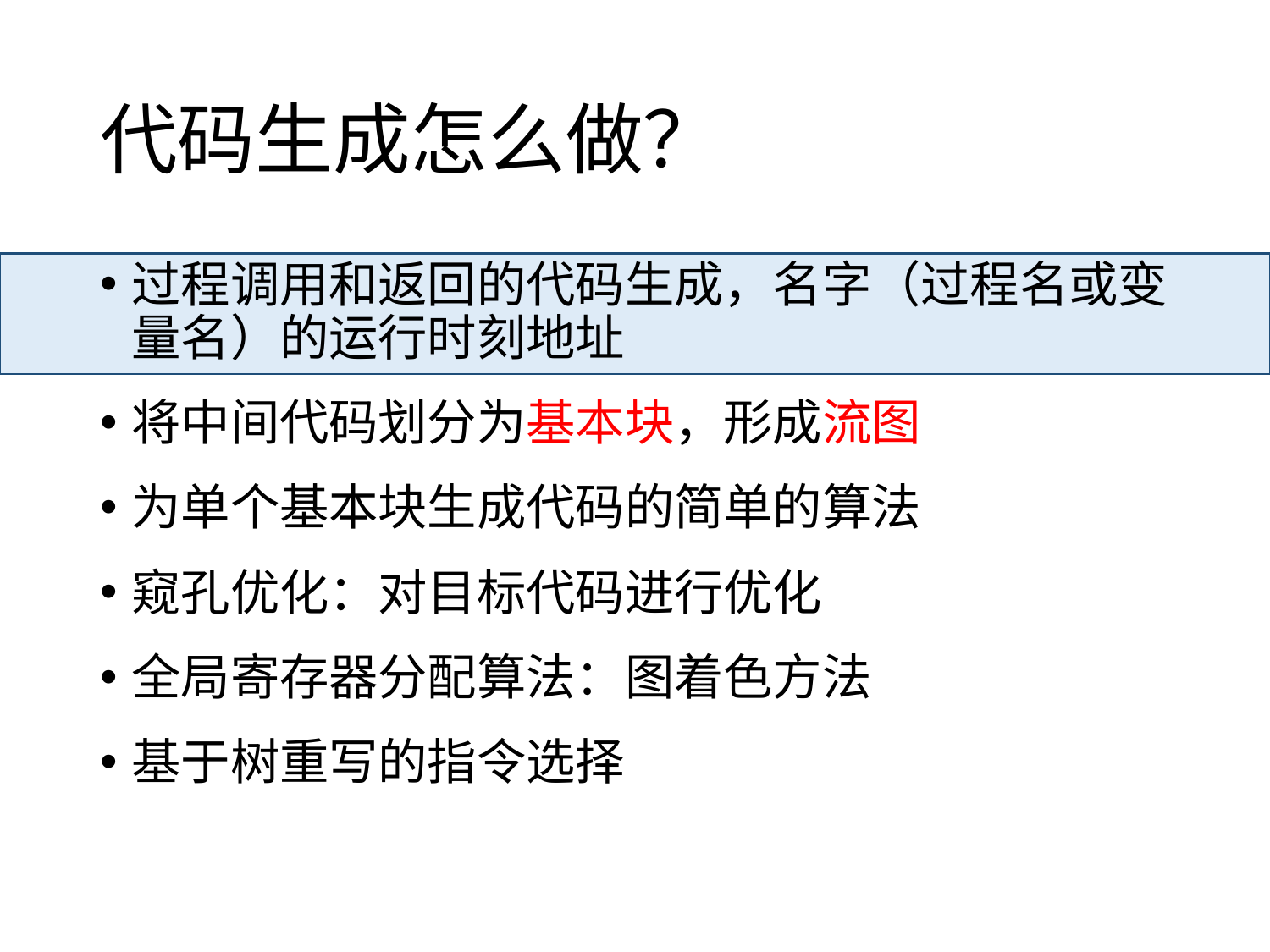

# 代码生成怎么做？

过程调用和返回的代码生成，名字（过程名或变量名）的运行时刻地址
将中间代码划分为基本块，形成流图
为单个基本块生成代码的简单的算法
窥孔优化：对目标代码进行优化
全局寄存器分配算法：图着色方法
基于树重写的指令选择